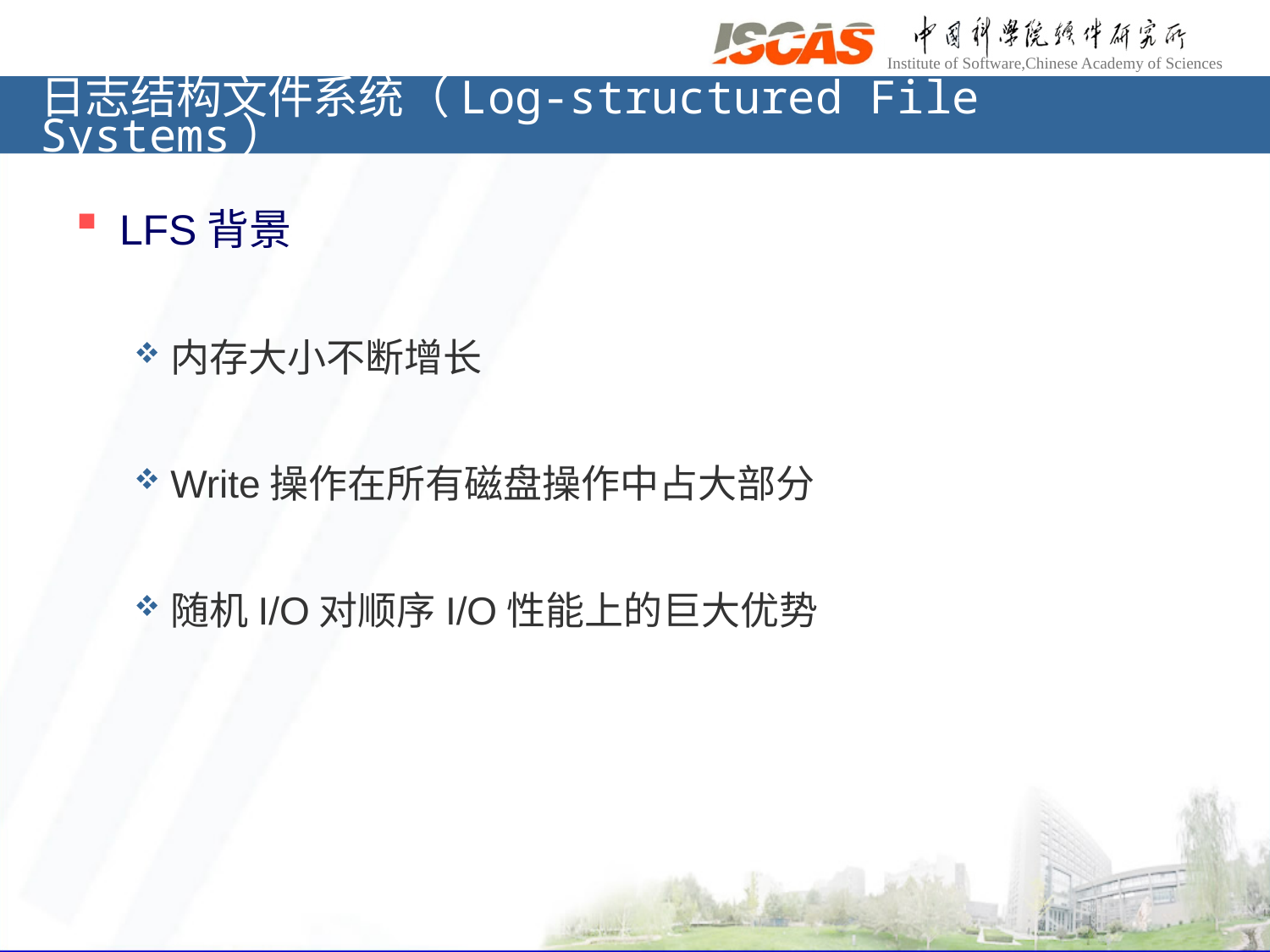

# 日志结构文件系统（Log-structured File Systems）
LFS背景

内存大小不断增长

Write操作在所有磁盘操作中占大部分

随机I/O对顺序I/O性能上的巨大优势